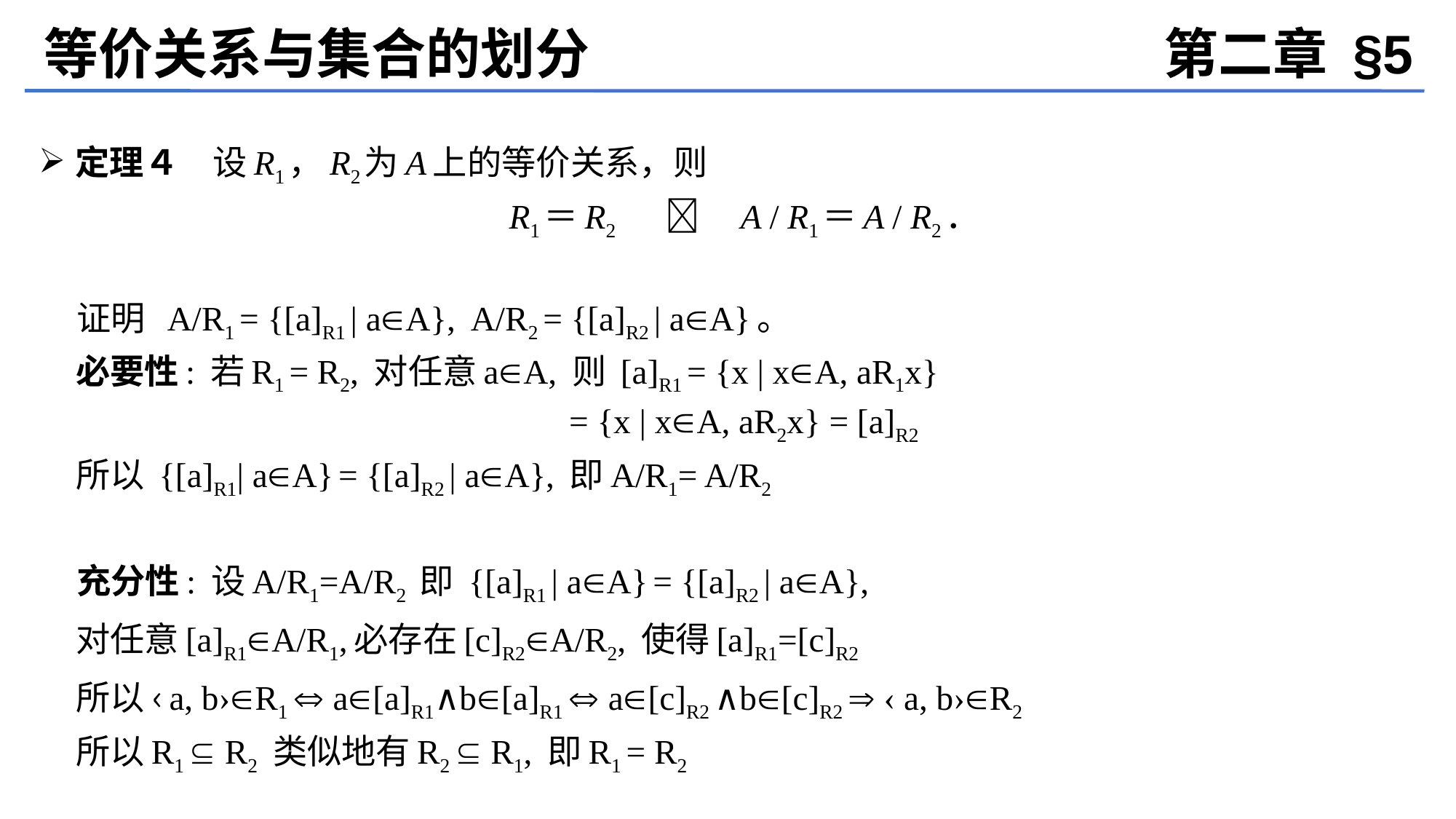

等价关系与集合的划分
第二章 §5
定理４　设R1，R2为A上的等价关系，则
	R1＝R2 　⇔　A / R1＝A / R2．

    证明  A/R1 = {[a]R1 | a∈A},  A/R2 = {[a]R2 | a∈A}。
    必要性: 若R1 = R2, 对任意a∈A, 则 [a]R1 = {x | x∈A, aR1x}
                                                            	= {x | x∈A, aR2x} = [a]R2
    所以 {[a]R1| a∈A} = {[a]R2 | a∈A}, 即A/R1= A/R2

    充分性: 设A/R1=A/R2  即 {[a]R1 | a∈A} = {[a]R2 | a∈A},
    对任意[a]R1∈A/R1,必存在[c]R2∈A/R2, 使得[a]R1=[c]R2
    所以 ‹a, b›∈R1 ⇔ a∈[a]R1∧b∈[a]R1 ⇔ a∈[c]R2 ∧b∈[c]R2 ⇒ ‹ a, b›∈R2
    所以R1 ⊆ R2 类似地有R2 ⊆ R1, 即R1 = R2